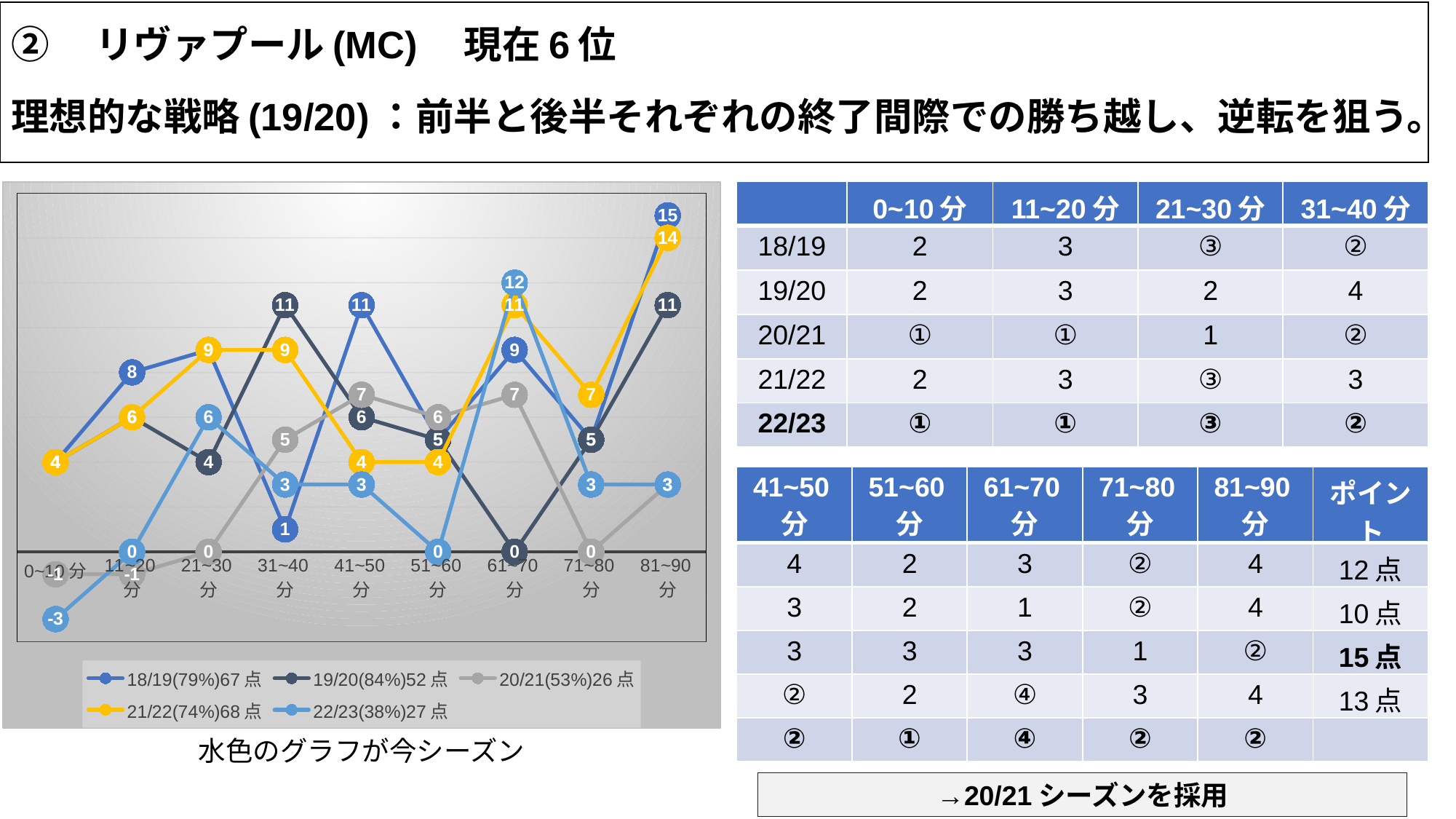

②　リヴァプール(MC)　現在6位
理想的な戦略(19/20)：前半と後半それぞれの終了間際での勝ち越し、逆転を狙う。

### Chart

| Category | 18/19(79%)67点 | 19/20(84%)52点 | 20/21(53%)26点 | 21/22(74%)68点 | 22/23(38%)27点 |
|---|---|---|---|---|---|
| 0~10分 | 4.0 | 4.0 | -1.0 | 4.0 | -3.0 |
| 11~20分 | 8.0 | 6.0 | -1.0 | 6.0 | 0.0 |
| 21~30分 | 9.0 | 4.0 | 0.0 | 9.0 | 6.0 |
| 31~40分 | 1.0 | 11.0 | 5.0 | 9.0 | 3.0 |
| 41~50分 | 11.0 | 6.0 | 7.0 | 4.0 | 3.0 |
| 51~60分 | 5.0 | 5.0 | 6.0 | 4.0 | 0.0 |
| 61~70分 | 9.0 | 0.0 | 7.0 | 11.0 | 12.0 |
| 71~80分 | 5.0 | 5.0 | 0.0 | 7.0 | 3.0 |
| 81~90分 | 15.0 | 11.0 | 3.0 | 14.0 | 3.0 |
|  | 0~10分 | 11~20分 | 21~30分 | 31~40分 |
| --- | --- | --- | --- | --- |
| 18/19 | 2 | 3 | ③ | ② |
| 19/20 | 2 | 3 | 2 | 4 |
| 20/21 | ① | ① | 1 | ② |
| 21/22 | 2 | 3 | ③ | 3 |
| 22/23 | ① | ① | ③ | ② |
| 41~50分 | 51~60分 | 61~70分 | 71~80分 | 81~90分 | ポイント |
| --- | --- | --- | --- | --- | --- |
| 4 | 2 | 3 | ② | 4 | 12点 |
| 3 | 2 | 1 | ② | 4 | 10点 |
| 3 | 3 | 3 | 1 | ② | 15点 |
| ② | 2 | ④ | 3 | 4 | 13点 |
| ② | ① | ④ | ② | ② |  |
水色のグラフが今シーズン
→20/21シーズンを採用